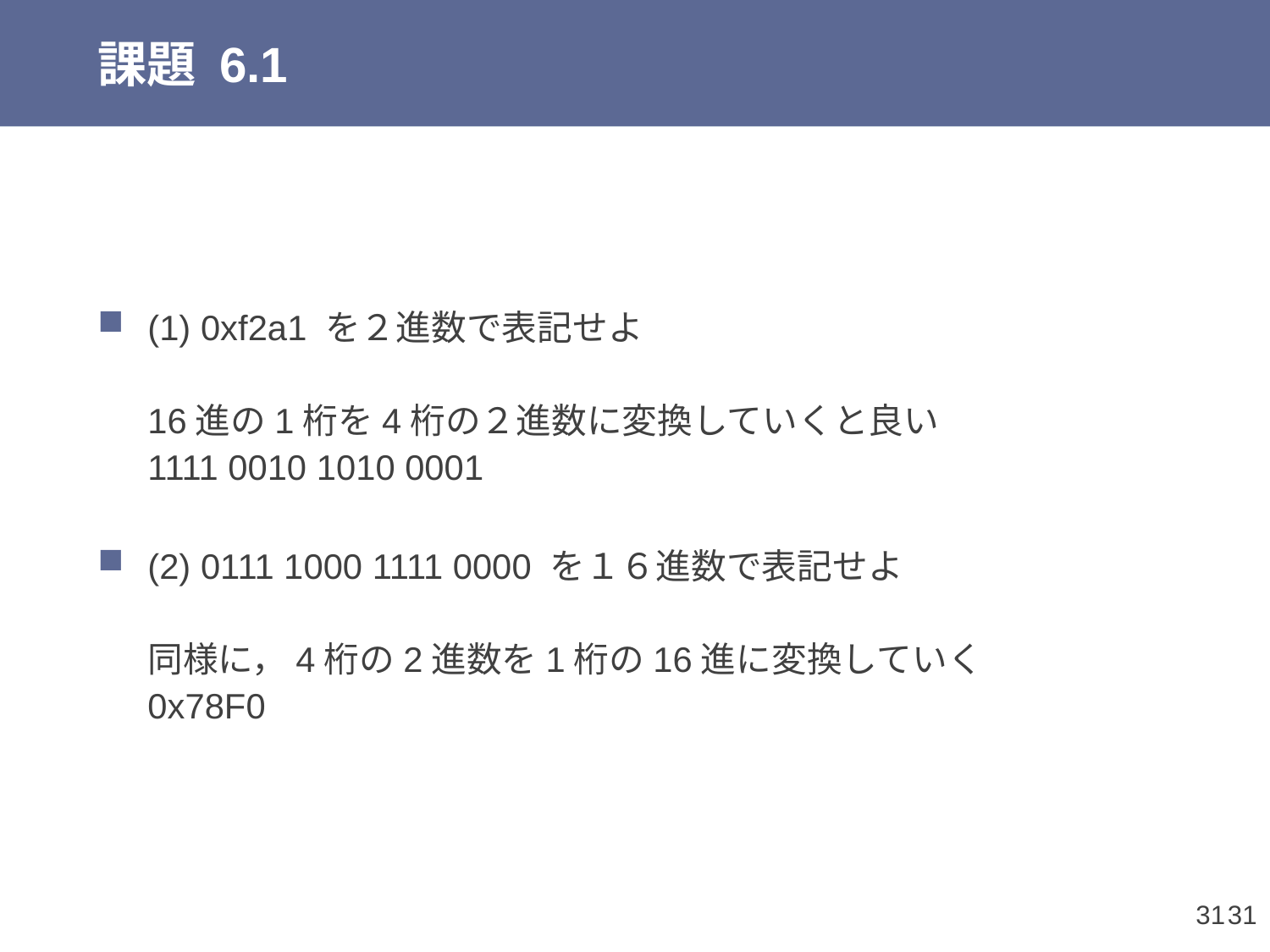

# 課題 6.1
(1) 0xf2a1 を２進数で表記せよ
16進の1桁を4桁の２進数に変換していくと良い
1111 0010 1010 0001
(2) 0111 1000 1111 0000 を１６進数で表記せよ
同様に，4桁の2進数を1桁の16進に変換していく
0x78F0
31